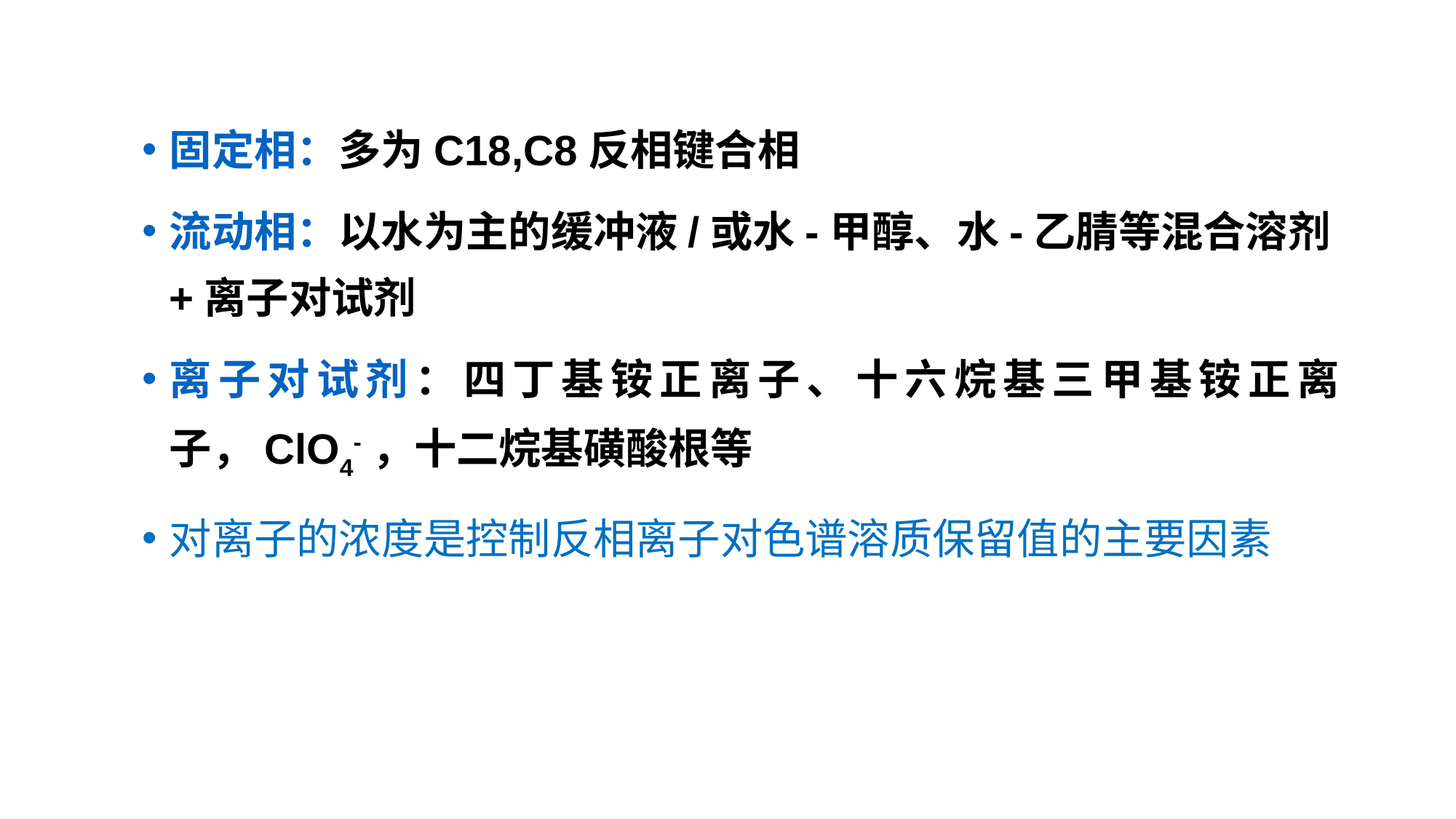

固定相：多为C18,C8反相键合相
流动相：以水为主的缓冲液/或水-甲醇、水-乙腈等混合溶剂+离子对试剂
离子对试剂：四丁基铵正离子、十六烷基三甲基铵正离子，ClO4-，十二烷基磺酸根等
对离子的浓度是控制反相离子对色谱溶质保留值的主要因素